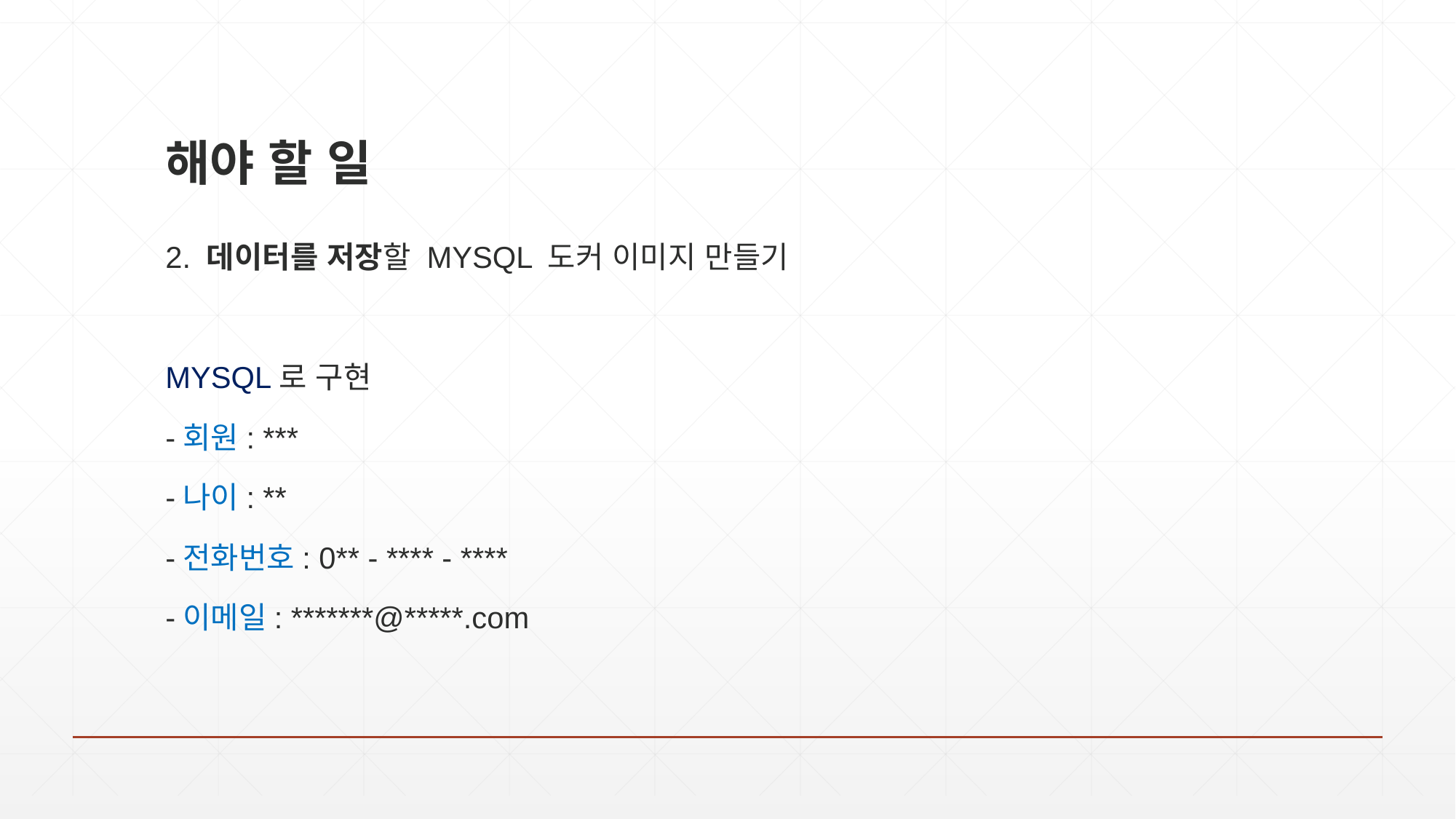

# 해야 할 일
2. 데이터를 저장할 MYSQL 도커 이미지 만들기

MYSQL로 구현
-회원: ***
-나이: **
-전화번호: 0** - **** - ****
-이메일: *******@*****.com